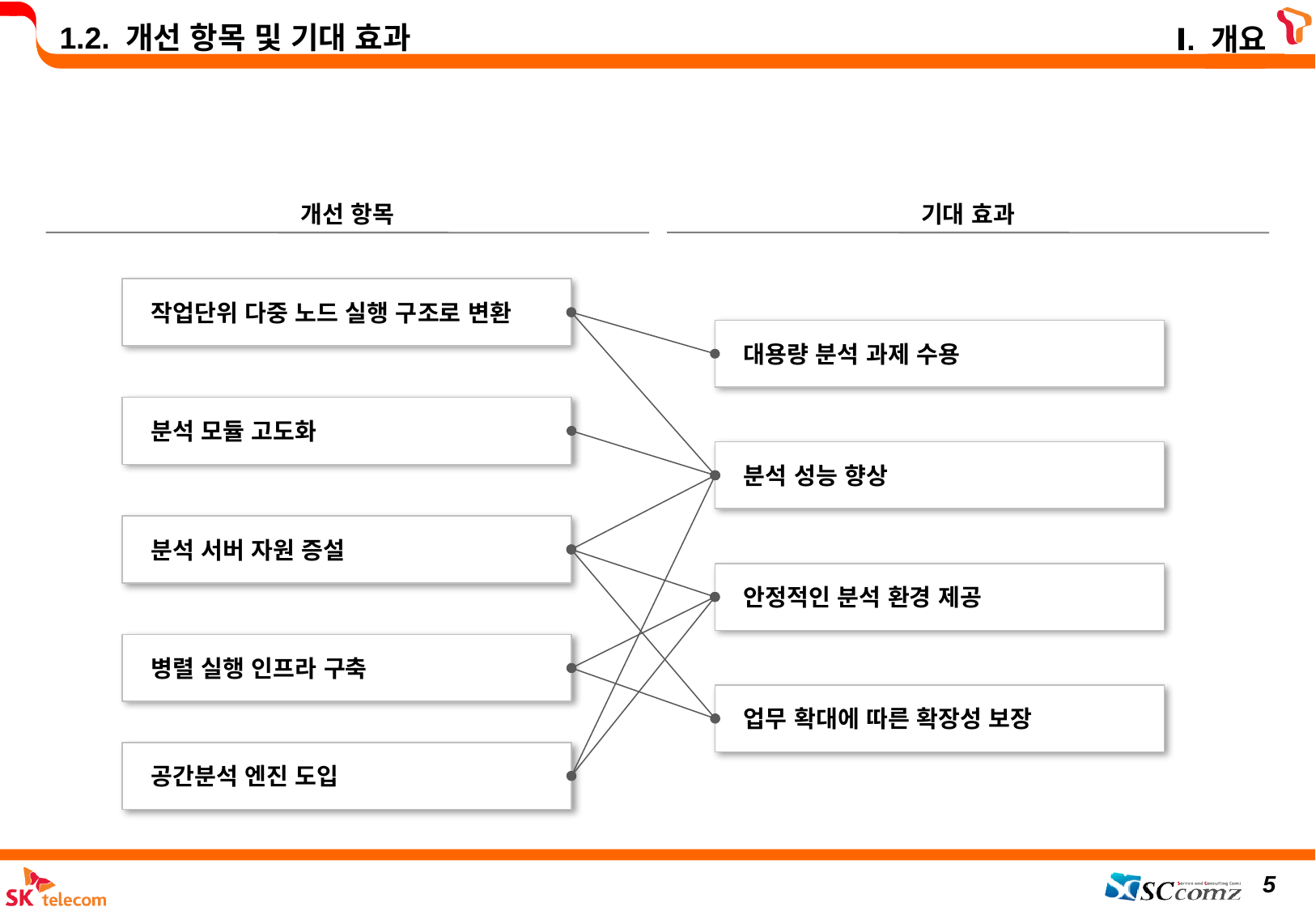

Ⅰ. 개요
1.2. 개선 항목 및 기대 효과
개선 항목
기대 효과
작업단위 다중 노드 실행 구조로 변환
대용량 분석 과제 수용
분석 모듈 고도화
분석 성능 향상
분석 서버 자원 증설
안정적인 분석 환경 제공
병렬 실행 인프라 구축
업무 확대에 따른 확장성 보장
공간분석 엔진 도입